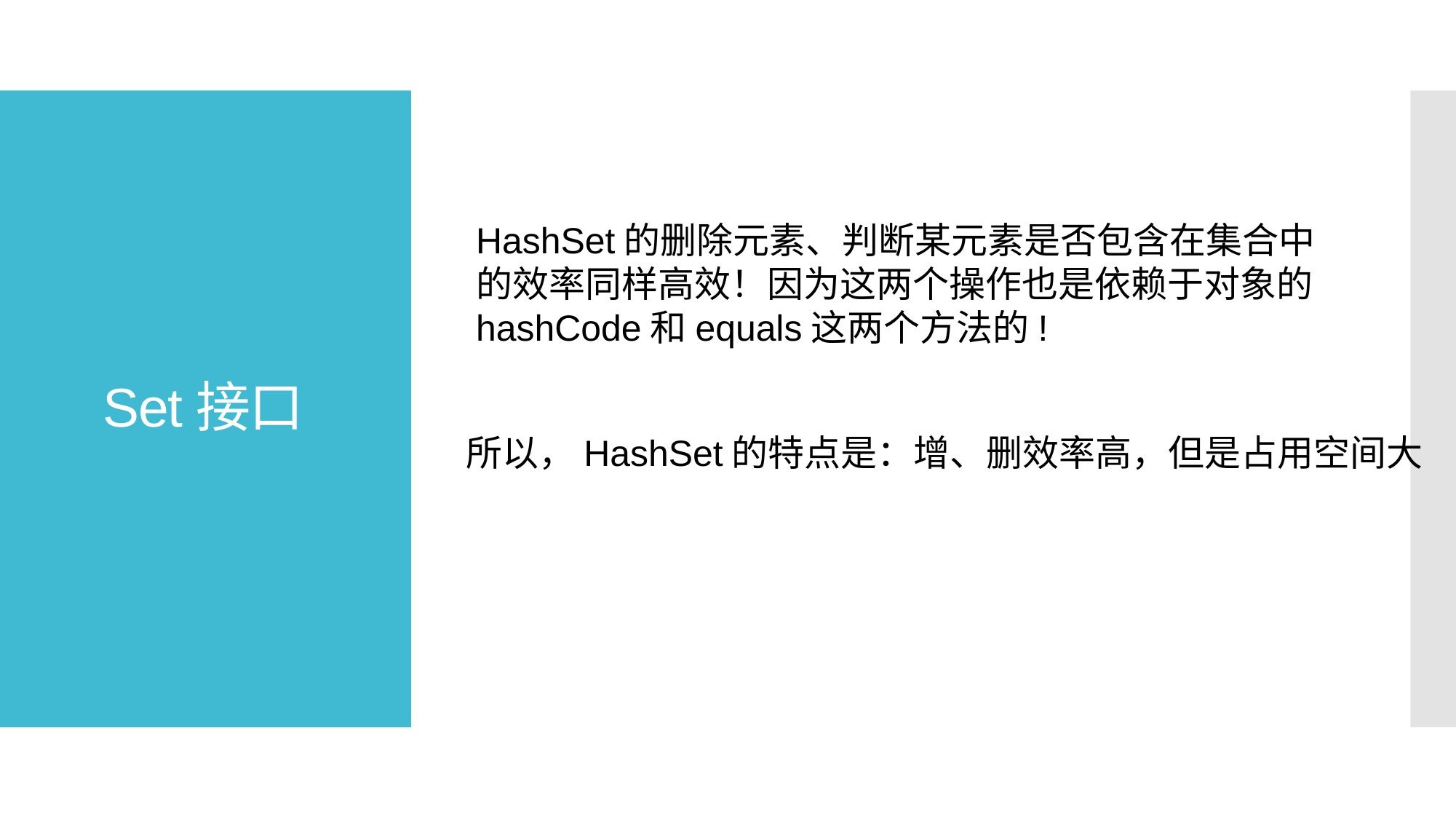

# Set接口
HashSet的删除元素、判断某元素是否包含在集合中的效率同样高效！因为这两个操作也是依赖于对象的hashCode和equals这两个方法的!
所以，HashSet的特点是：增、删效率高，但是占用空间大